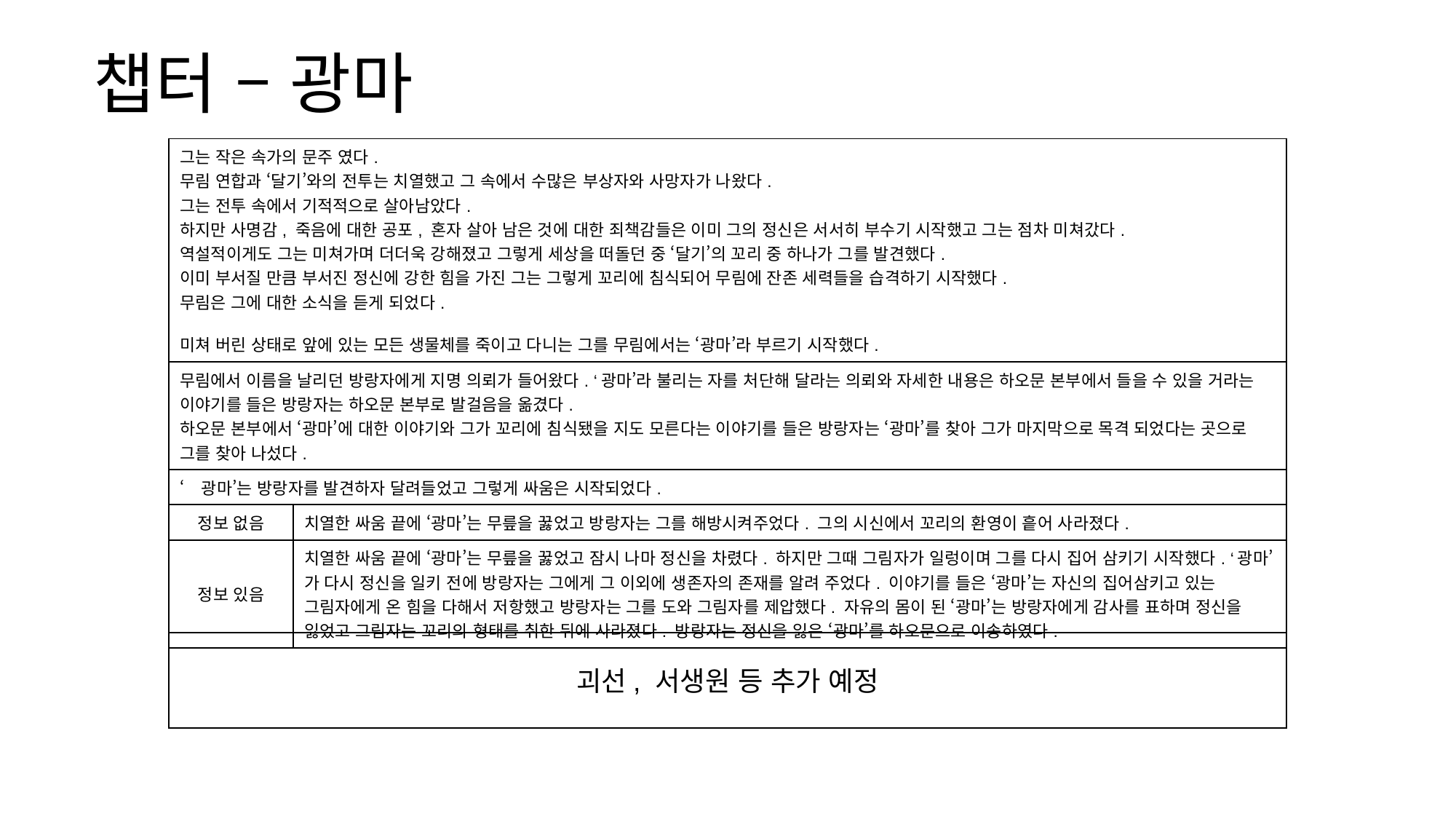

# 챕터 – 광마
| 그는 작은 속가의 문주 였다. 무림 연합과 ‘달기’와의 전투는 치열했고 그 속에서 수많은 부상자와 사망자가 나왔다. 그는 전투 속에서 기적적으로 살아남았다. 하지만 사명감, 죽음에 대한 공포, 혼자 살아 남은 것에 대한 죄책감들은 이미 그의 정신은 서서히 부수기 시작했고 그는 점차 미쳐갔다. 역설적이게도 그는 미쳐가며 더더욱 강해졌고 그렇게 세상을 떠돌던 중 ‘달기’의 꼬리 중 하나가 그를 발견했다. 이미 부서질 만큼 부서진 정신에 강한 힘을 가진 그는 그렇게 꼬리에 침식되어 무림에 잔존 세력들을 습격하기 시작했다. 무림은 그에 대한 소식을 듣게 되었다. 미쳐 버린 상태로 앞에 있는 모든 생물체를 죽이고 다니는 그를 무림에서는 ‘광마’라 부르기 시작했다. |  |
| --- | --- |
| 무림에서 이름을 날리던 방랑자에게 지명 의뢰가 들어왔다. ‘광마’라 불리는 자를 처단해 달라는 의뢰와 자세한 내용은 하오문 본부에서 들을 수 있을 거라는 이야기를 들은 방랑자는 하오문 본부로 발걸음을 옮겼다. 하오문 본부에서 ‘광마’에 대한 이야기와 그가 꼬리에 침식됐을 지도 모른다는 이야기를 들은 방랑자는 ‘광마’를 찾아 그가 마지막으로 목격 되었다는 곳으로 그를 찾아 나섰다. |  |
| ‘광마’는 방랑자를 발견하자 달려들었고 그렇게 싸움은 시작되었다. |  |
| 정보 없음 | 치열한 싸움 끝에 ‘광마’는 무릎을 꿇었고 방랑자는 그를 해방시켜주었다. 그의 시신에서 꼬리의 환영이 흩어 사라졌다. |
| 정보 있음 | 치열한 싸움 끝에 ‘광마’는 무릎을 꿇었고 잠시 나마 정신을 차렸다. 하지만 그때 그림자가 일렁이며 그를 다시 집어 삼키기 시작했다. ‘광마’가 다시 정신을 일키 전에 방랑자는 그에게 그 이외에 생존자의 존재를 알려 주었다. 이야기를 들은 ‘광마’는 자신의 집어삼키고 있는 그림자에게 온 힘을 다해서 저항했고 방랑자는 그를 도와 그림자를 제압했다. 자유의 몸이 된 ‘광마’는 방랑자에게 감사를 표하며 정신을 잃었고 그림자는 꼬리의 형태를 취한 뒤에 사라졌다. 방랑자는 정신을 잃은 ‘광마’를 하오문으로 이송하였다. |
괴선, 서생원 등 추가 예정